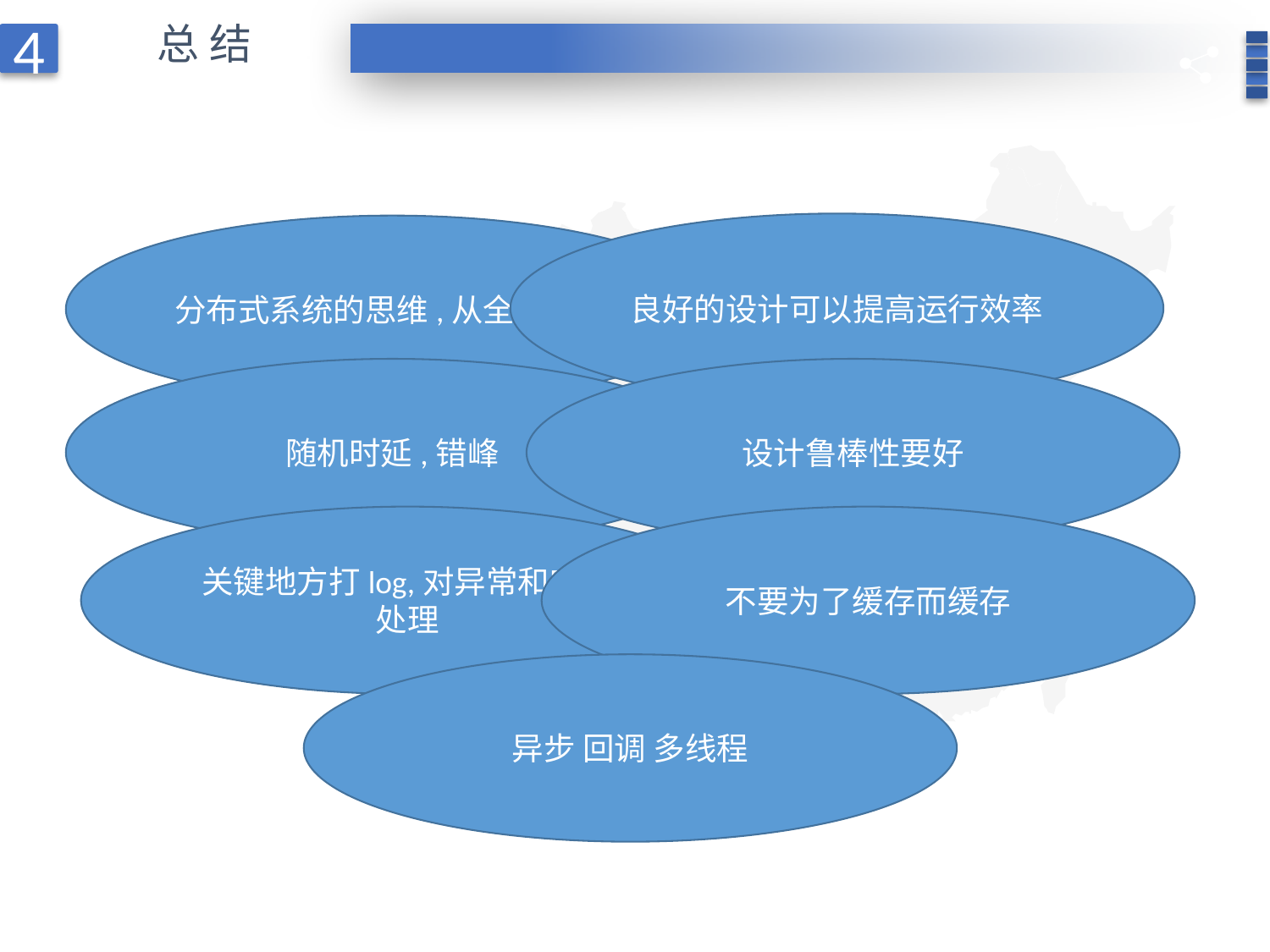

总结
4

良好的设计可以提高运行效率
分布式系统的思维,从全局考虑
随机时延,错峰
设计鲁棒性要好
关键地方打log,对异常和空的处理
不要为了缓存而缓存
异步 回调 多线程